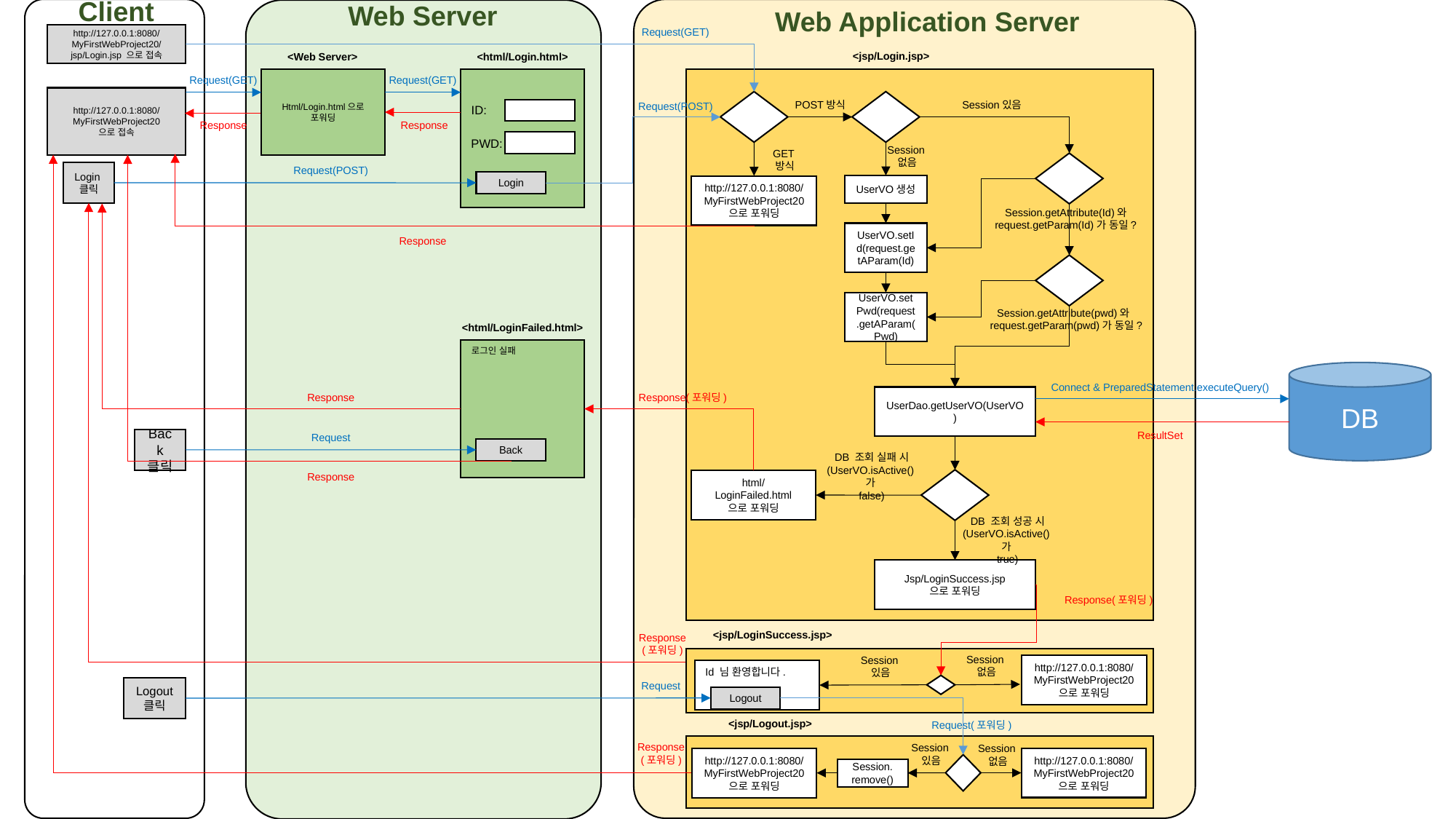

Client
Web Server
Web Application Server

Request(GET)
http://127.0.0.1:8080/
MyFirstWebProject20/
jsp/Login.jsp 으로 접속
<jsp/Login.jsp>
<Web Server>
<html/Login.html>
Request(GET)
Request(GET)
Html/Login.html으로
포워딩

http://127.0.0.1:8080/
MyFirstWebProject20
으로 접속

POST방식
Session있음
Request(POST)
ID:

Response
Response
PWD:

Session없음
GET방식

Request(POST)
Login
클릭
Login
UserVO생성
http://127.0.0.1:8080/
MyFirstWebProject20
으로 포워딩
Session.getAttribute(Id)와 request.getParam(Id)가 동일?
UserVO.setId(request.getAParam(Id)
Response

UserVO.setPwd(request.getAParam(Pwd)
Session.getAttribute(pwd)와 request.getParam(pwd)가 동일?
<html/LoginFailed.html>
로그인 실패
DB
Connect & PreparedStatement.executeQuery()
Response(포워딩)
Response
UserDao.getUserVO(UserVO)
ResultSet
Request
Back 클릭
Back
DB 조회 실패 시
(UserVO.isActive()가
false)
Response

html/
LoginFailed.html
으로 포워딩
DB 조회 성공 시
(UserVO.isActive()가
true)
Jsp/LoginSuccess.jsp
으로 포워딩
Response(포워딩)
<jsp/LoginSuccess.jsp>
Response
(포워딩)
Session없음
Session있음

http://127.0.0.1:8080/
MyFirstWebProject20
으로 포워딩
Id 님 환영합니다.
Request

Logout 클릭
Logout
<jsp/Logout.jsp>
Request(포워딩)
Response
(포워딩)
Session있음

Session없음
http://127.0.0.1:8080/
MyFirstWebProject20
으로 포워딩
http://127.0.0.1:8080/
MyFirstWebProject20
으로 포워딩

Session.
remove()